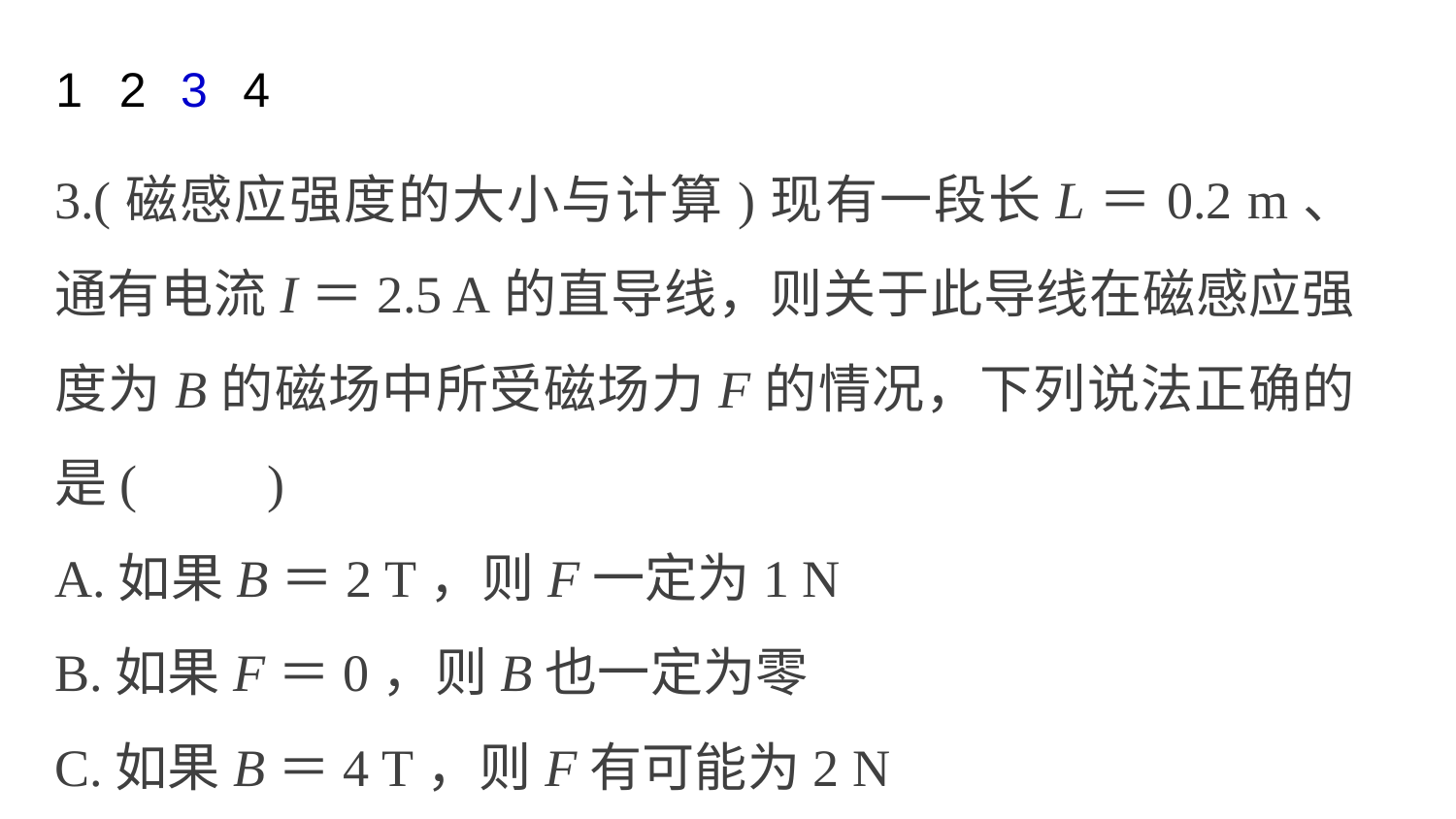

1
2
3
4
3.(磁感应强度的大小与计算)现有一段长L＝0.2 m、通有电流I＝2.5 A的直导线，则关于此导线在磁感应强度为B的磁场中所受磁场力F的情况，下列说法正确的是(　　)
A.如果B＝2 T，则F一定为1 N
B.如果F＝0，则B也一定为零
C.如果B＝4 T，则F有可能为2 N
D.当F为最大值时，通电导线一定与B平行